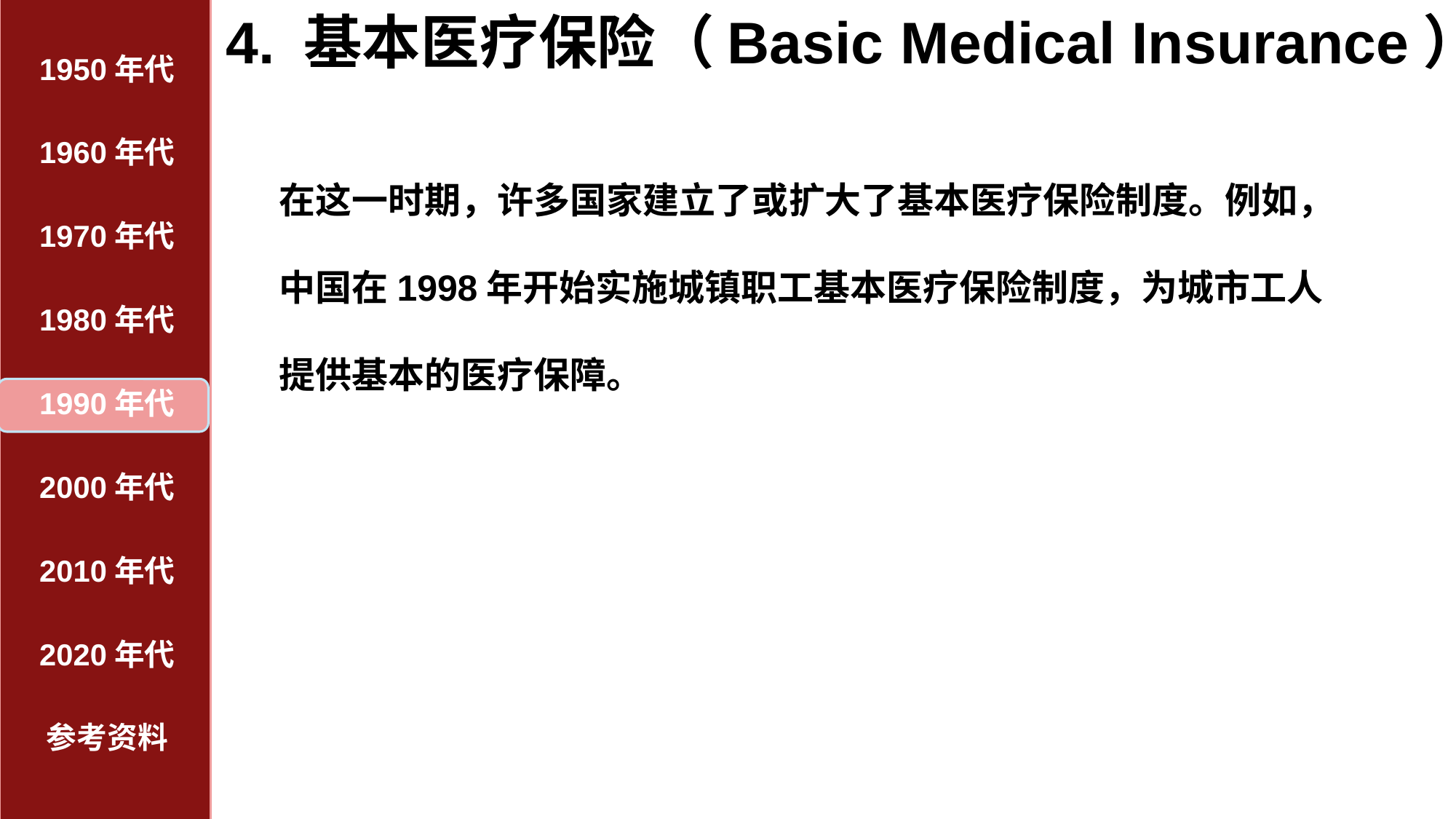

# 4. 基本医疗保险（Basic Medical Insurance）：

1950年代
1960年代
在这一时期，许多国家建立了或扩大了基本医疗保险制度。例如，中国在1998年开始实施城镇职工基本医疗保险制度，为城市工人提供基本的医疗保障。
1970年代
1980年代

1990年代

2000年代
2010年代
2020年代
参考资料